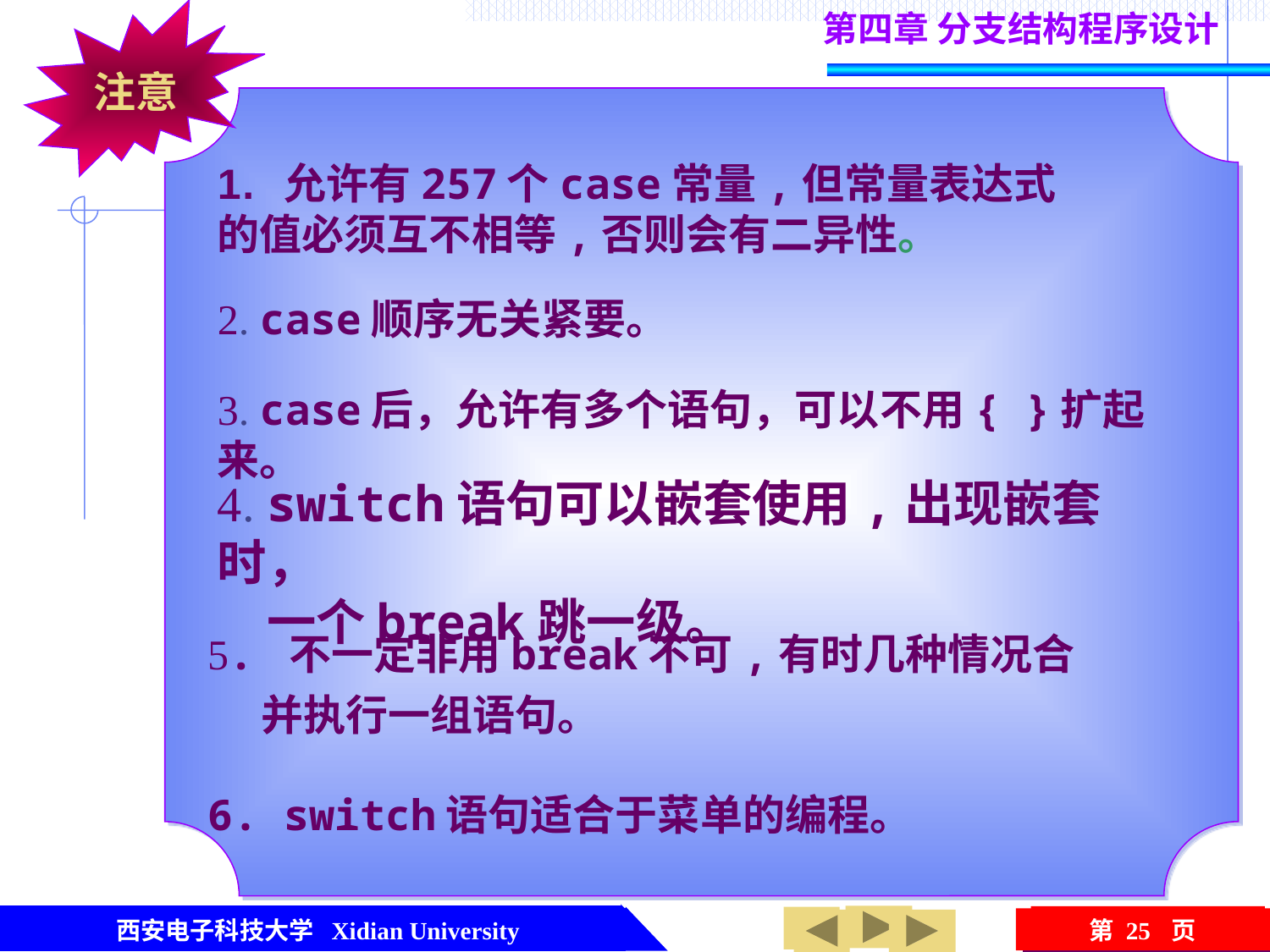

注意
第四章 分支结构程序设计

允许有257个case常量,但常量表达式
的值必须互不相等,否则会有二异性。
2. case顺序无关紧要。
3. case后，允许有多个语句，可以不用{ }扩起来。
4. switch语句可以嵌套使用,出现嵌套时，
　一个break跳一级。
5. 不一定非用break不可,有时几种情况合并执行一组语句。
6. switch语句适合于菜单的编程。

西安电子科技大学  Xidian University
第 25 页